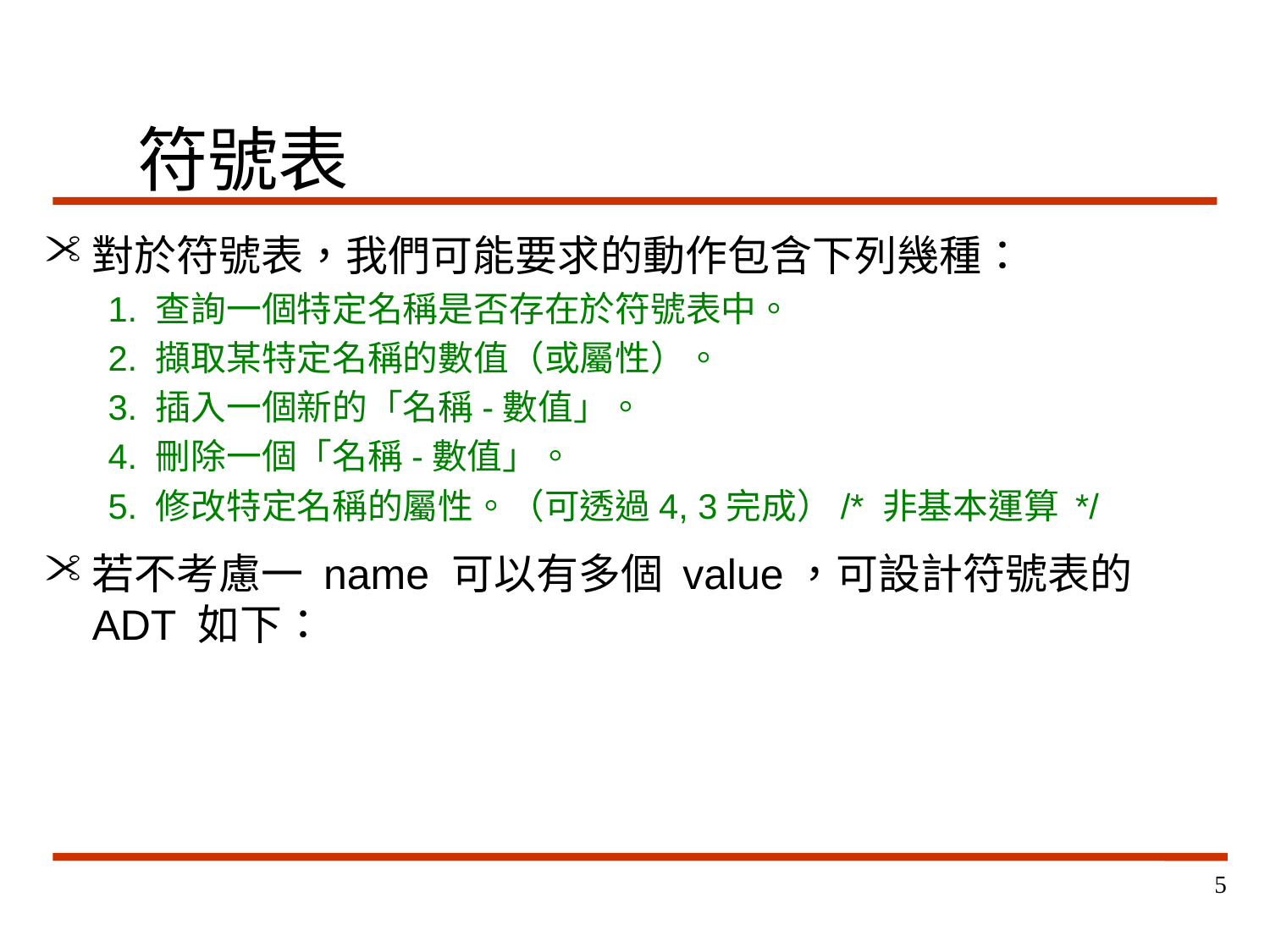

# 符號表
對於符號表，我們可能要求的動作包含下列幾種：
1. 查詢一個特定名稱是否存在於符號表中。
2. 擷取某特定名稱的數值（或屬性）。
3. 插入一個新的「名稱-數值」。
4. 刪除一個「名稱-數值」。
5. 修改特定名稱的屬性。（可透過4, 3完成）/* 非基本運算 */
若不考慮一 name 可以有多個 value，可設計符號表的 ADT 如下：
5